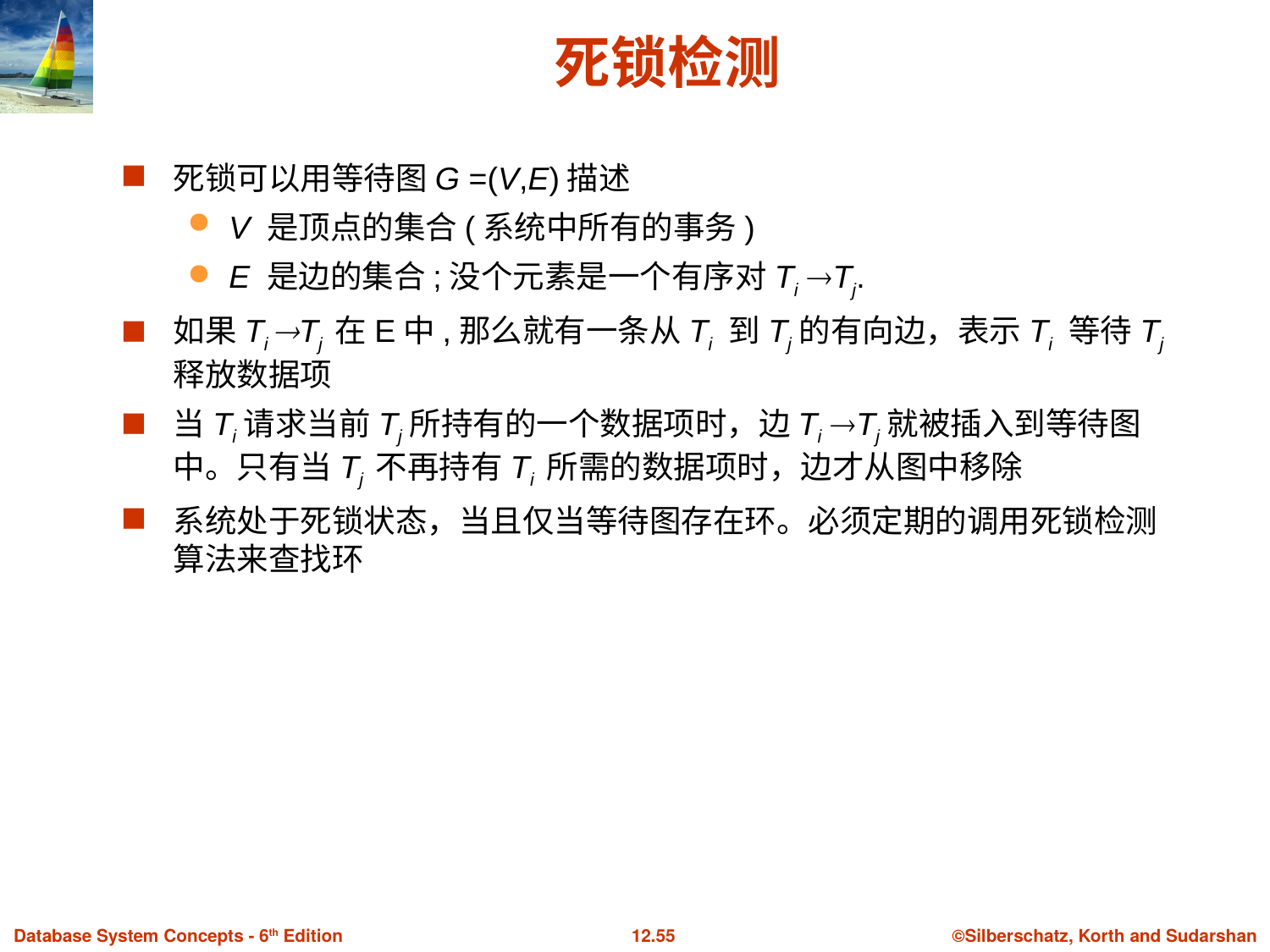

死锁可以用等待图G =(V,E)描述
V 是顶点的集合(系统中所有的事务)
E 是边的集合;没个元素是一个有序对Ti →Tj.
如果Ti →Tj 在E中,那么就有一条从Ti 到Tj的有向边，表示Ti 等待Tj 释放数据项
当Ti请求当前Tj所持有的一个数据项时，边Ti →Tj就被插入到等待图中。只有当Tj 不再持有Ti 所需的数据项时，边才从图中移除
系统处于死锁状态，当且仅当等待图存在环。必须定期的调用死锁检测算法来查找环
# 死锁检测